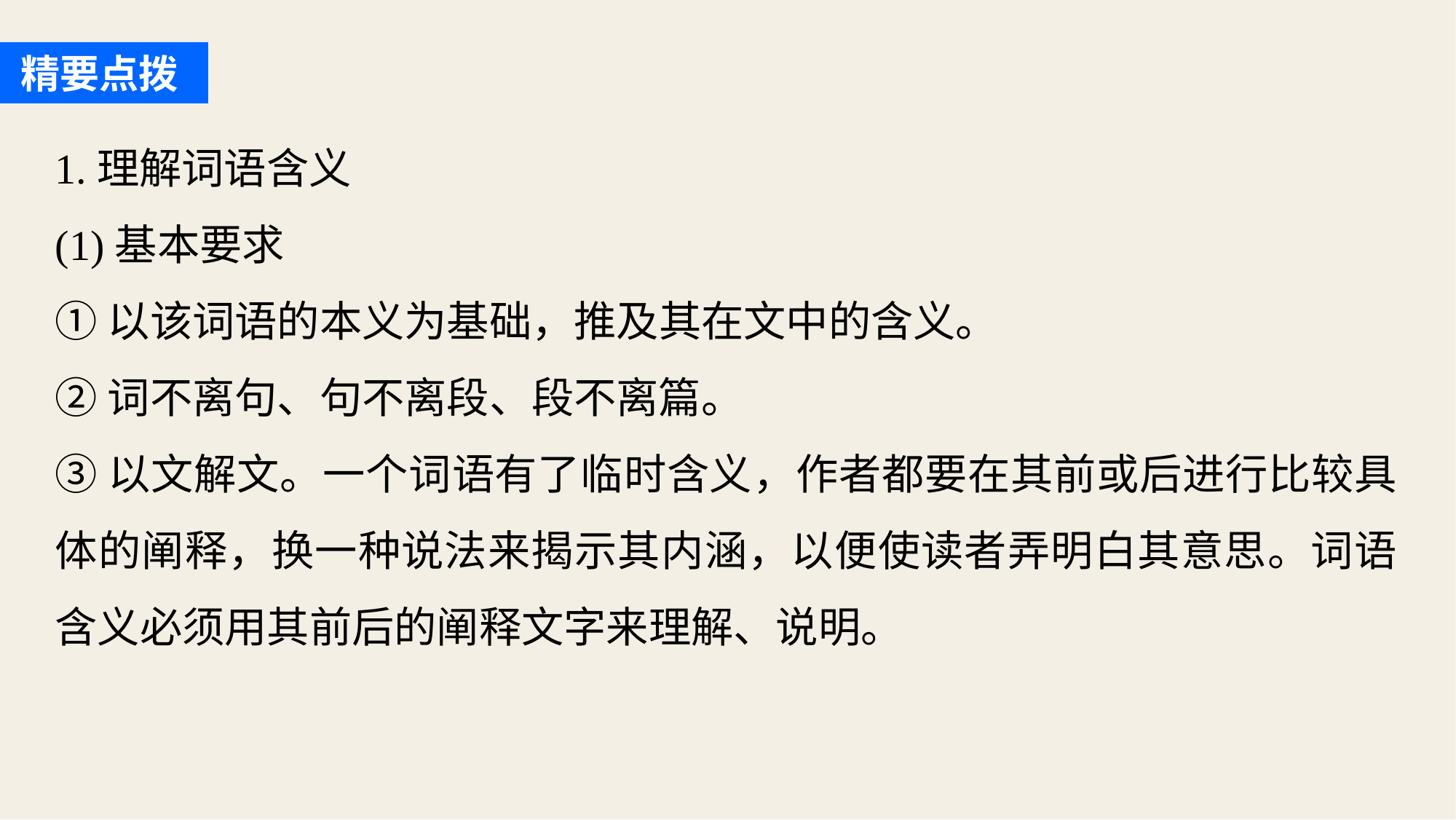

精要点拨
1.理解词语含义
(1)基本要求
①以该词语的本义为基础，推及其在文中的含义。
②词不离句、句不离段、段不离篇。
③以文解文。一个词语有了临时含义，作者都要在其前或后进行比较具体的阐释，换一种说法来揭示其内涵，以便使读者弄明白其意思。词语含义必须用其前后的阐释文字来理解、说明。